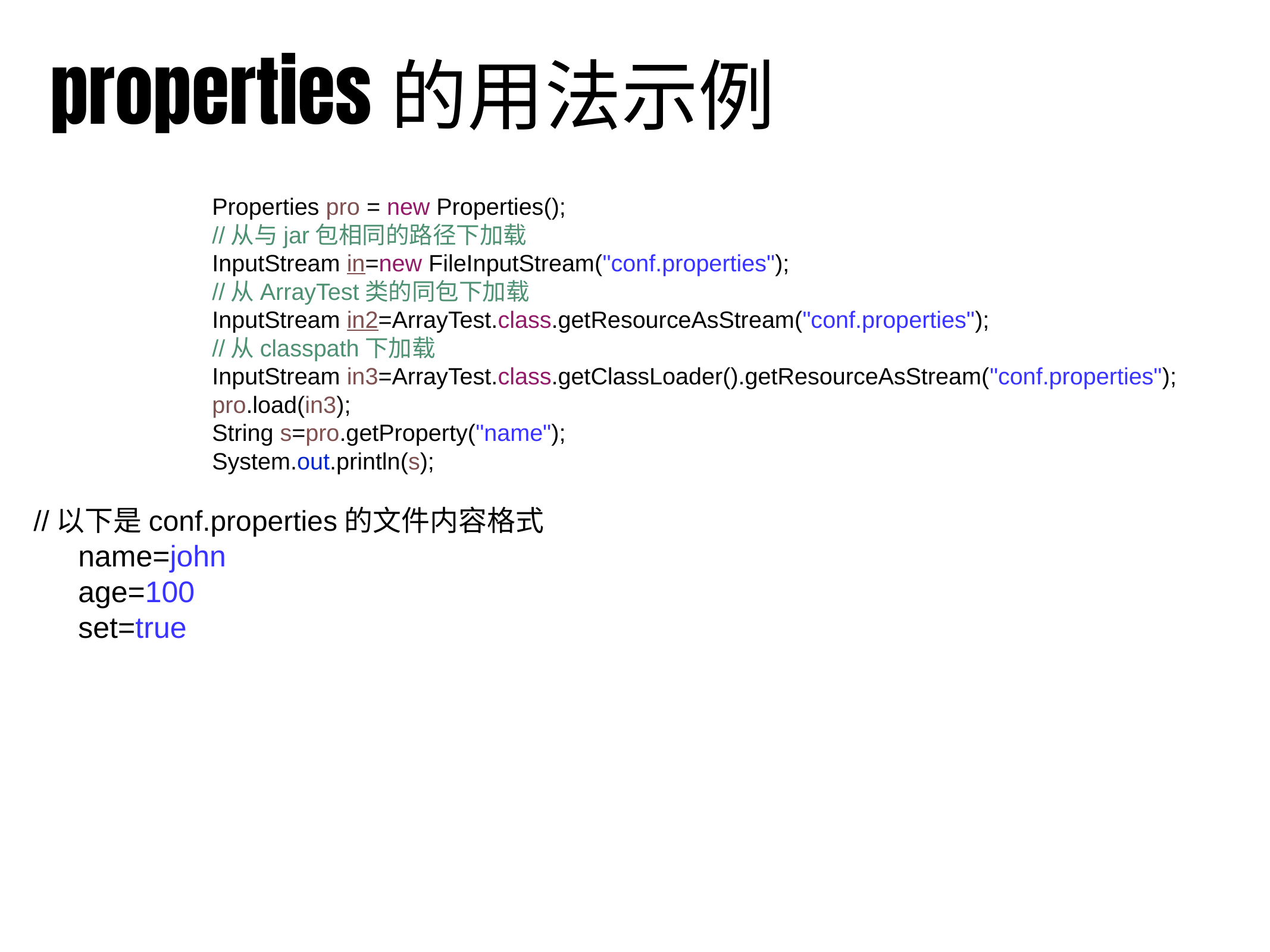

# properties的用法示例
		Properties pro = new Properties();
		//从与jar包相同的路径下加载
		InputStream in=new FileInputStream("conf.properties");
		//从ArrayTest类的同包下加载
		InputStream in2=ArrayTest.class.getResourceAsStream("conf.properties");
		//从classpath下加载
		InputStream in3=ArrayTest.class.getClassLoader().getResourceAsStream("conf.properties");
		pro.load(in3);
		String s=pro.getProperty("name");
		System.out.println(s);

//以下是conf.properties的文件内容格式
name=john
age=100
set=true
11